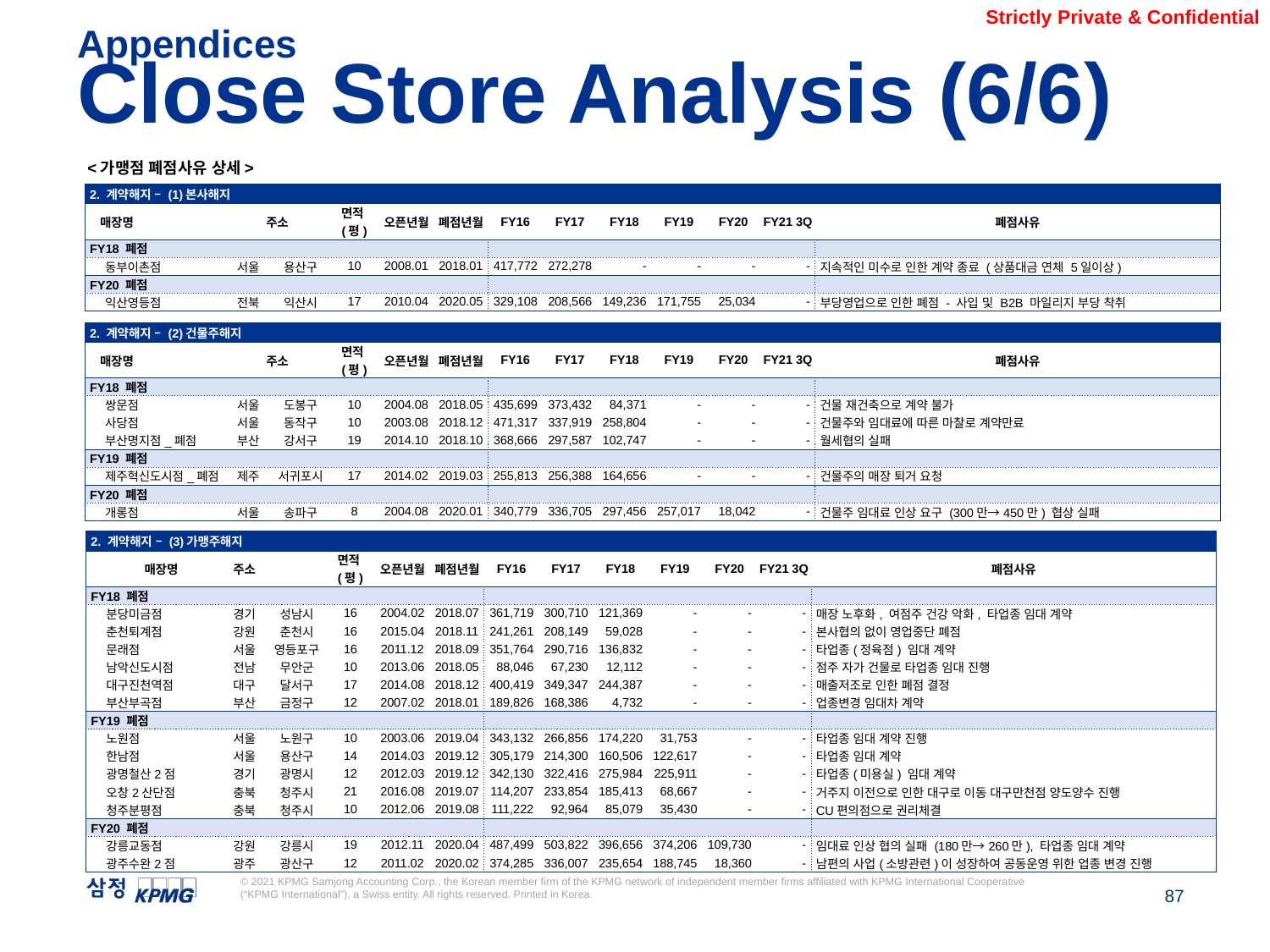

Appendices
Close Store Analysis (6/6)

<가맹점 폐점사유 상세>
| 2. 계약해지 – (1)본사해지 |  |  |  |  |  |  |  |  |  |  |  |  |  |
| --- | --- | --- | --- | --- | --- | --- | --- | --- | --- | --- | --- | --- | --- |
|  | 매장명 | 주소 |  | 면적(평) | 오픈년월 | 폐점년월 | FY16 | FY17 | FY18 | FY19 | FY20 | FY21 3Q | 폐점사유 |
| FY18 폐점 |  |  |  |  |  |  |  |  |  |  |  |  |  |
|  | 동부이촌점 | 서울 | 용산구 | 10 | 2008.01 | 2018.01 | 417,772 | 272,278 | - | - | - | - | 지속적인 미수로 인한 계약 종료 (상품대금 연체 5일이상) |
| FY20 폐점 |  |  |  |  |  |  |  |  |  |  |  |  |  |
|  | 익산영등점 | 전북 | 익산시 | 17 | 2010.04 | 2020.05 | 329,108 | 208,566 | 149,236 | 171,755 | 25,034 | - | 부당영업으로 인한 폐점 - 사입 및 B2B 마일리지 부당 착취 |
| 2. 계약해지 – (2)건물주해지 |  |  |  |  |  |  |  |  |  |  |  |  |  |
| --- | --- | --- | --- | --- | --- | --- | --- | --- | --- | --- | --- | --- | --- |
|  | 매장명 | 주소 |  | 면적(평) | 오픈년월 | 폐점년월 | FY16 | FY17 | FY18 | FY19 | FY20 | FY21 3Q | 폐점사유 |
| FY18 폐점 |  |  |  |  |  |  |  |  |  |  |  |  |  |
|  | 쌍문점 | 서울 | 도봉구 | 10 | 2004.08 | 2018.05 | 435,699 | 373,432 | 84,371 | - | - | - | 건물 재건축으로 계약 불가 |
|  | 사당점 | 서울 | 동작구 | 10 | 2003.08 | 2018.12 | 471,317 | 337,919 | 258,804 | - | - | - | 건물주와 임대료에 따른 마찰로 계약만료 |
|  | 부산명지점\_폐점 | 부산 | 강서구 | 19 | 2014.10 | 2018.10 | 368,666 | 297,587 | 102,747 | - | - | - | 월세협의 실패 |
| FY19 폐점 |  |  |  |  |  |  |  |  |  |  |  |  |  |
|  | 제주혁신도시점\_폐점 | 제주 | 서귀포시 | 17 | 2014.02 | 2019.03 | 255,813 | 256,388 | 164,656 | - | - | - | 건물주의 매장 퇴거 요청 |
| FY20 폐점 |  |  |  |  |  |  |  |  |  |  |  |  |  |
|  | 개롱점 | 서울 | 송파구 | 8 | 2004.08 | 2020.01 | 340,779 | 336,705 | 297,456 | 257,017 | 18,042 | - | 건물주 임대료 인상 요구 (300만→450만) 협상 실패 |
| 2. 계약해지 – (3)가맹주해지 |  |  |  |  |  |  |  |  |  |  |  |  |  |
| --- | --- | --- | --- | --- | --- | --- | --- | --- | --- | --- | --- | --- | --- |
|  | 매장명 | 주소 |  | 면적(평) | 오픈년월 | 폐점년월 | FY16 | FY17 | FY18 | FY19 | FY20 | FY21 3Q | 폐점사유 |
| FY18 폐점 |  |  |  |  |  |  |  |  |  |  |  |  |  |
|  | 분당미금점 | 경기 | 성남시 | 16 | 2004.02 | 2018.07 | 361,719 | 300,710 | 121,369 | - | - | - | 매장 노후화, 여점주 건강 악화, 타업종 임대 계약 |
|  | 춘천퇴계점 | 강원 | 춘천시 | 16 | 2015.04 | 2018.11 | 241,261 | 208,149 | 59,028 | - | - | - | 본사협의 없이 영업중단 폐점 |
|  | 문래점 | 서울 | 영등포구 | 16 | 2011.12 | 2018.09 | 351,764 | 290,716 | 136,832 | - | - | - | 타업종(정육점) 임대 계약 |
|  | 남악신도시점 | 전남 | 무안군 | 10 | 2013.06 | 2018.05 | 88,046 | 67,230 | 12,112 | - | - | - | 점주 자가 건물로 타업종 임대 진행 |
|  | 대구진천역점 | 대구 | 달서구 | 17 | 2014.08 | 2018.12 | 400,419 | 349,347 | 244,387 | - | - | - | 매출저조로 인한 폐점 결정 |
|  | 부산부곡점 | 부산 | 금정구 | 12 | 2007.02 | 2018.01 | 189,826 | 168,386 | 4,732 | - | - | - | 업종변경 임대차 계약 |
| FY19 폐점 |  |  |  |  |  |  |  |  |  |  |  |  |  |
|  | 노원점 | 서울 | 노원구 | 10 | 2003.06 | 2019.04 | 343,132 | 266,856 | 174,220 | 31,753 | - | - | 타업종 임대 계약 진행 |
|  | 한남점 | 서울 | 용산구 | 14 | 2014.03 | 2019.12 | 305,179 | 214,300 | 160,506 | 122,617 | - | - | 타업종 임대 계약 |
|  | 광명철산2점 | 경기 | 광명시 | 12 | 2012.03 | 2019.12 | 342,130 | 322,416 | 275,984 | 225,911 | - | - | 타업종(미용실) 임대 계약 |
|  | 오창2산단점 | 충북 | 청주시 | 21 | 2016.08 | 2019.07 | 114,207 | 233,854 | 185,413 | 68,667 | - | - | 거주지 이전으로 인한 대구로 이동 대구만천점 양도양수 진행 |
|  | 청주분평점 | 충북 | 청주시 | 10 | 2012.06 | 2019.08 | 111,222 | 92,964 | 85,079 | 35,430 | - | - | CU편의점으로 권리체결 |
| FY20 폐점 |  |  |  |  |  |  |  |  |  |  |  |  |  |
|  | 강릉교동점 | 강원 | 강릉시 | 19 | 2012.11 | 2020.04 | 487,499 | 503,822 | 396,656 | 374,206 | 109,730 | - | 임대료 인상 협의 실패 (180만→260만), 타업종 임대 계약 |
|  | 광주수완2점 | 광주 | 광산구 | 12 | 2011.02 | 2020.02 | 374,285 | 336,007 | 235,654 | 188,745 | 18,360 | - | 남편의 사업(소방관련)이 성장하여 공동운영 위한 업종 변경 진행 |